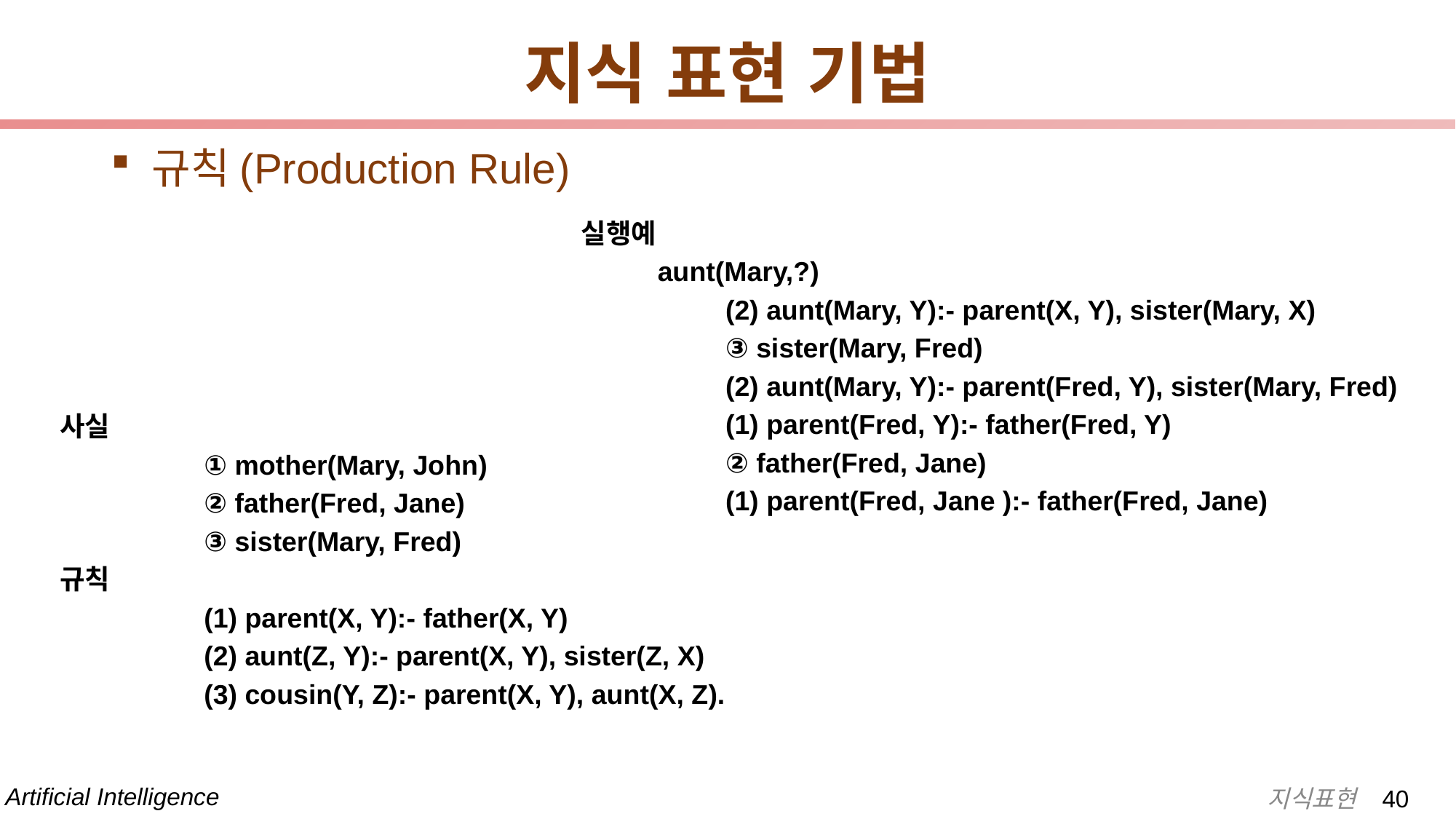

# 지식 표현 기법
규칙(Production Rule)
실행예
          aunt(Mary,?)
		(2) aunt(Mary, Y):- parent(X, Y), sister(Mary, X)
		③ sister(Mary, Fred)
		(2) aunt(Mary, Y):- parent(Fred, Y), sister(Mary, Fred)
		(1) parent(Fred, Y):- father(Fred, Y)
		② father(Fred, Jane)
		(1) parent(Fred, Jane ):- father(Fred, Jane)
사실
		① mother(Mary, John)
		② father(Fred, Jane)
		③ sister(Mary, Fred)
규칙
		(1) parent(X, Y):- father(X, Y)
		(2) aunt(Z, Y):- parent(X, Y), sister(Z, X)
		(3) cousin(Y, Z):- parent(X, Y), aunt(X, Z).